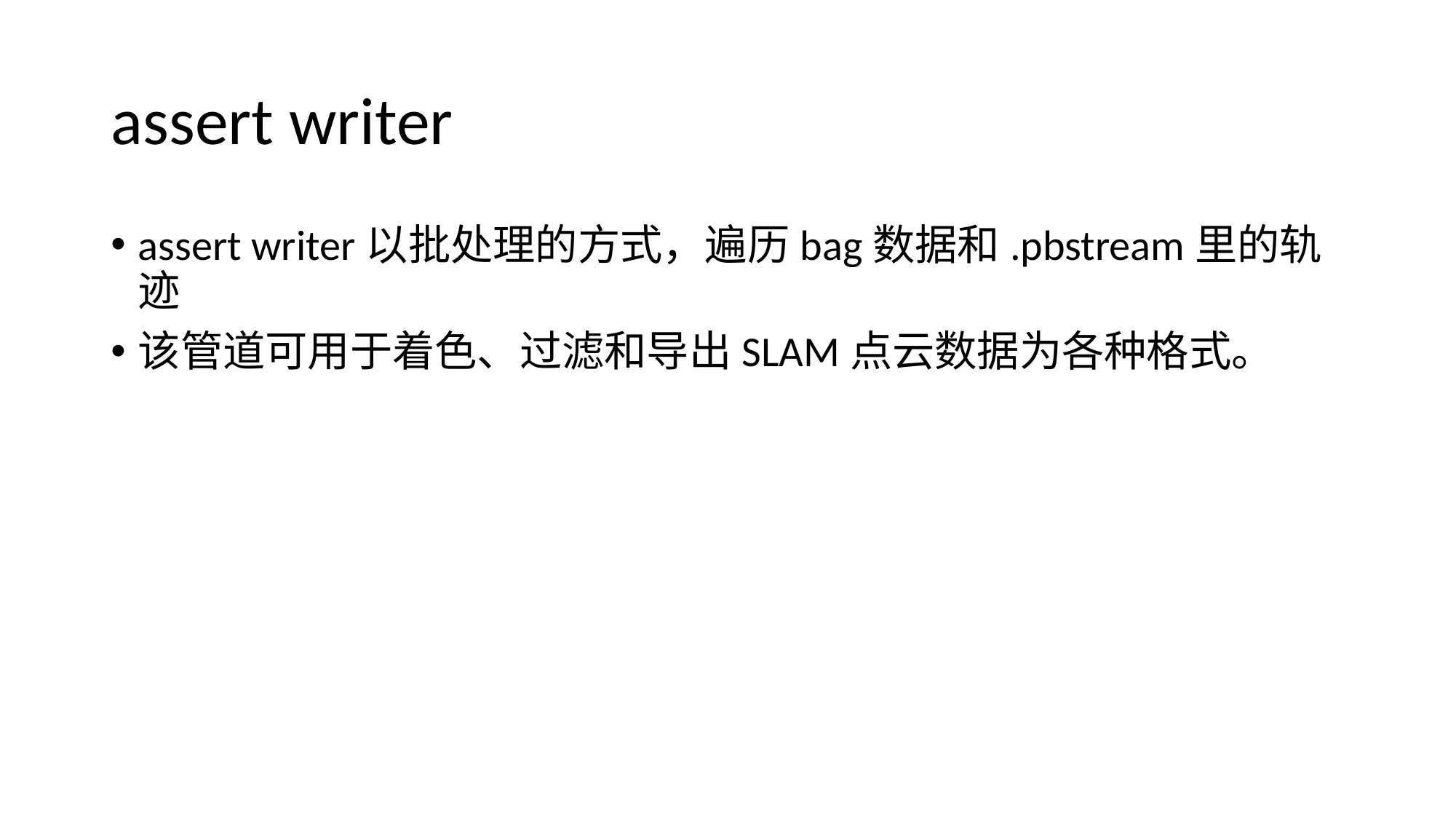

# assert writer
assert writer以批处理的方式，遍历bag数据和.pbstream里的轨迹
该管道可用于着色、过滤和导出SLAM点云数据为各种格式。